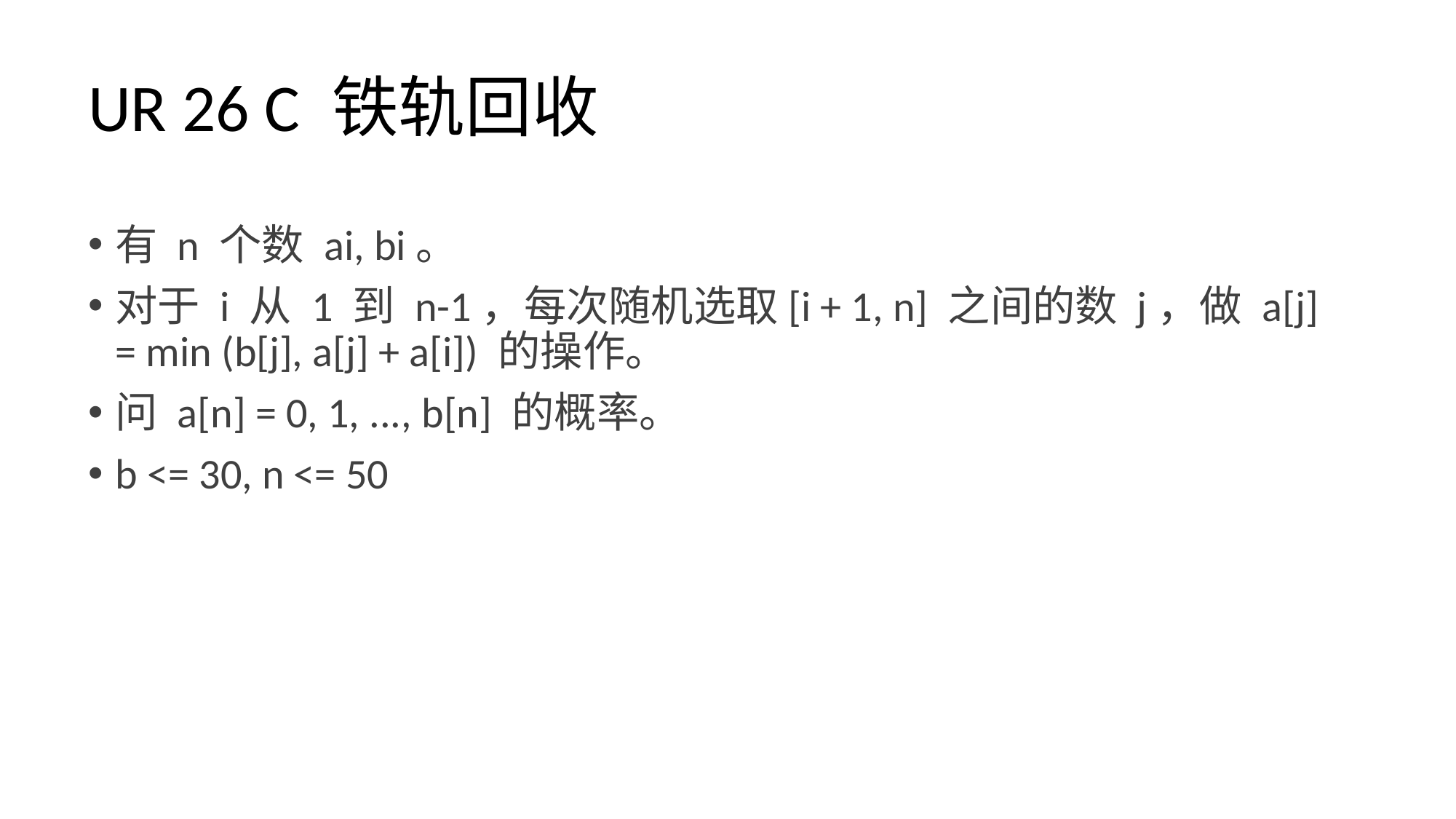

# UR 26 C 铁轨回收
有 n 个数 ai, bi。
对于 i 从 1 到 n-1，每次随机选取[i + 1, n] 之间的数 j，做 a[j] = min (b[j], a[j] + a[i]) 的操作。
问 a[n] = 0, 1, ..., b[n] 的概率。
b <= 30, n <= 50